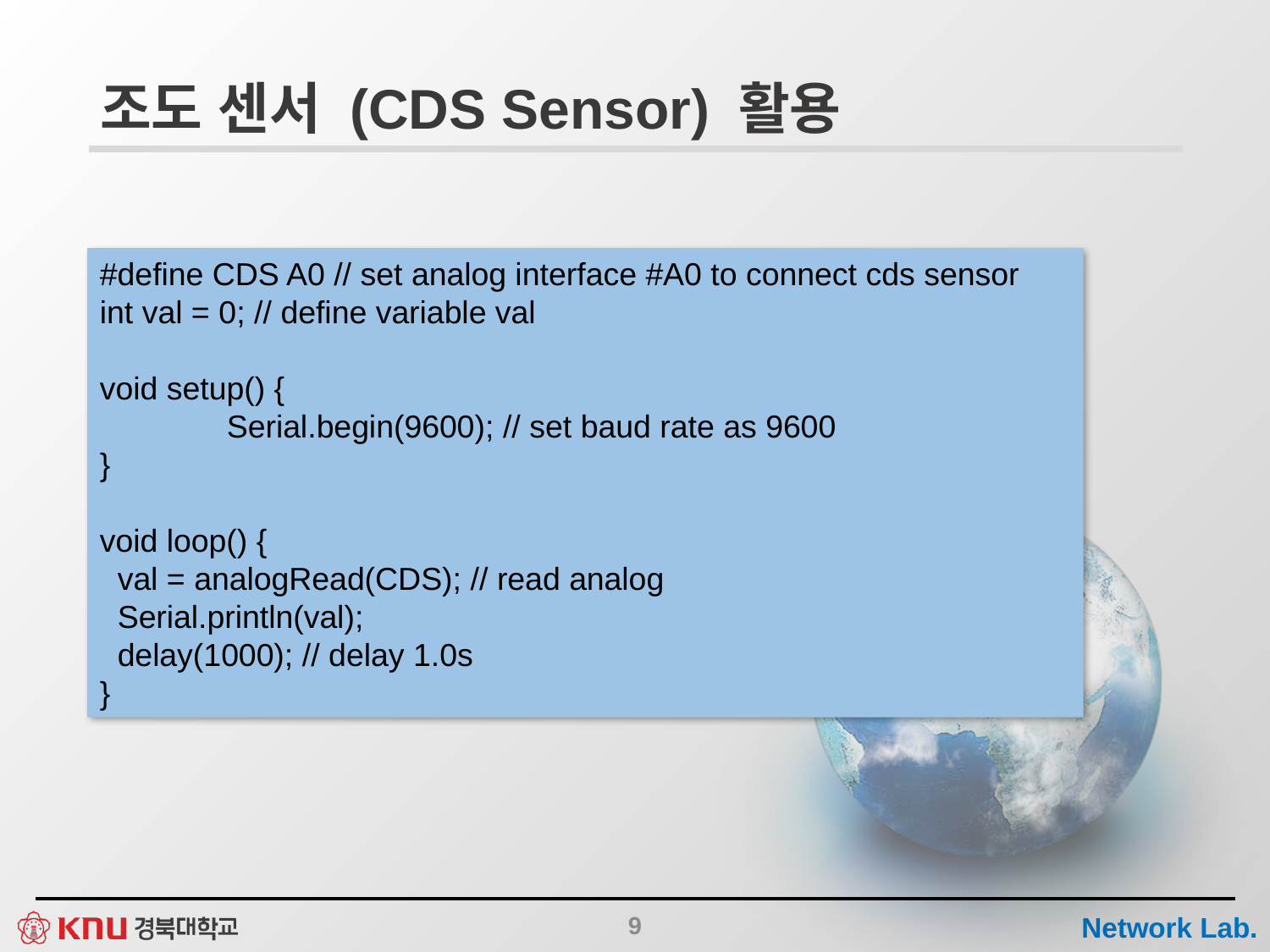

# 조도 센서 (CDS Sensor) 활용
#define CDS A0 // set analog interface #A0 to connect cds sensor
int val = 0; // define variable val

void setup() {
	Serial.begin(9600); // set baud rate as 9600
}

void loop() {
  val = analogRead(CDS); // read analog
  Serial.println(val);
  delay(1000); // delay 1.0s
}
9